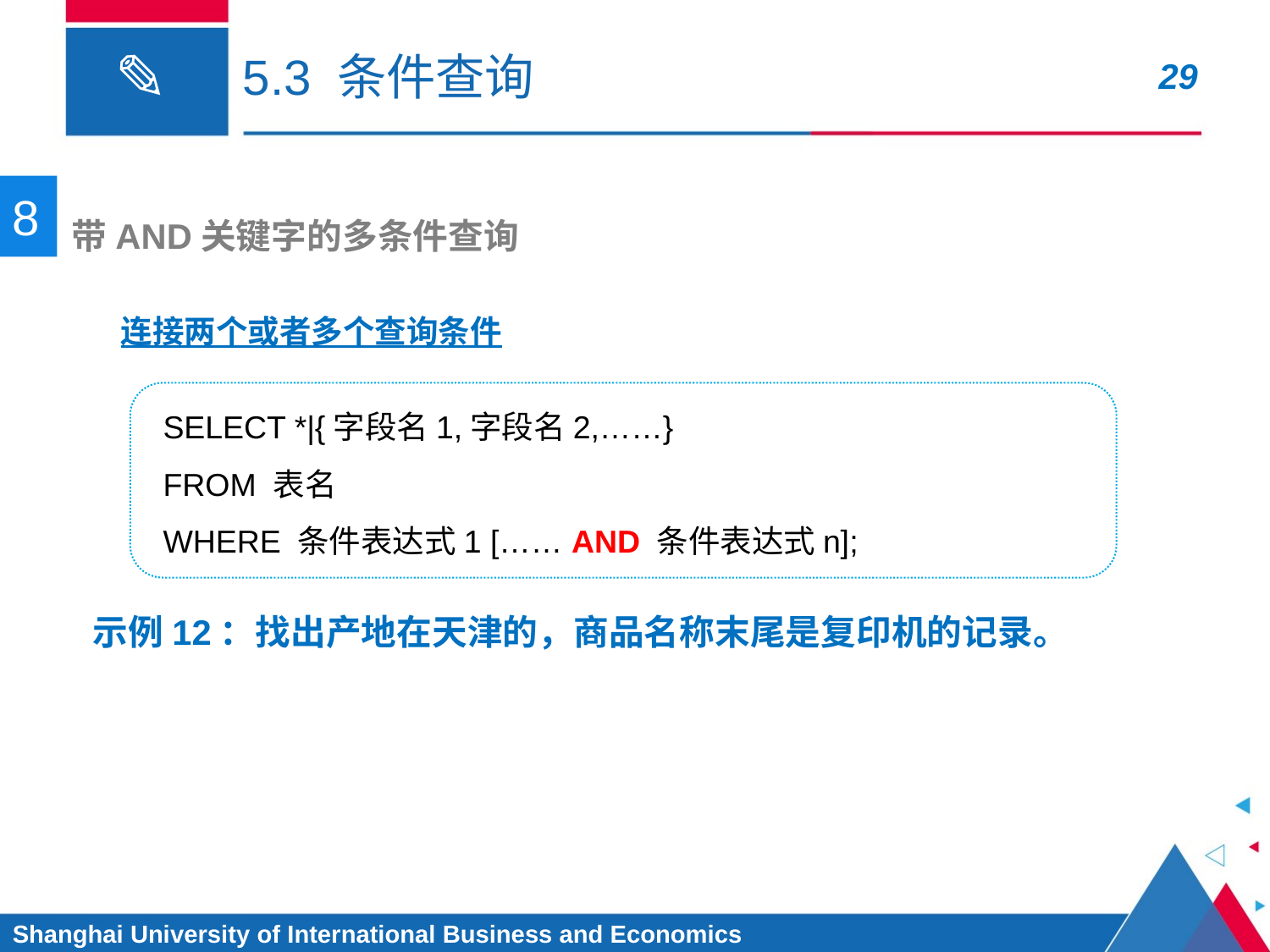

# 5.3 条件查询

8
带AND关键字的多条件查询
连接两个或者多个查询条件
SELECT *|{字段名1,字段名2,……}
FROM 表名
WHERE 条件表达式1 […… AND 条件表达式n];

示例12：找出产地在天津的，商品名称末尾是复印机的记录。